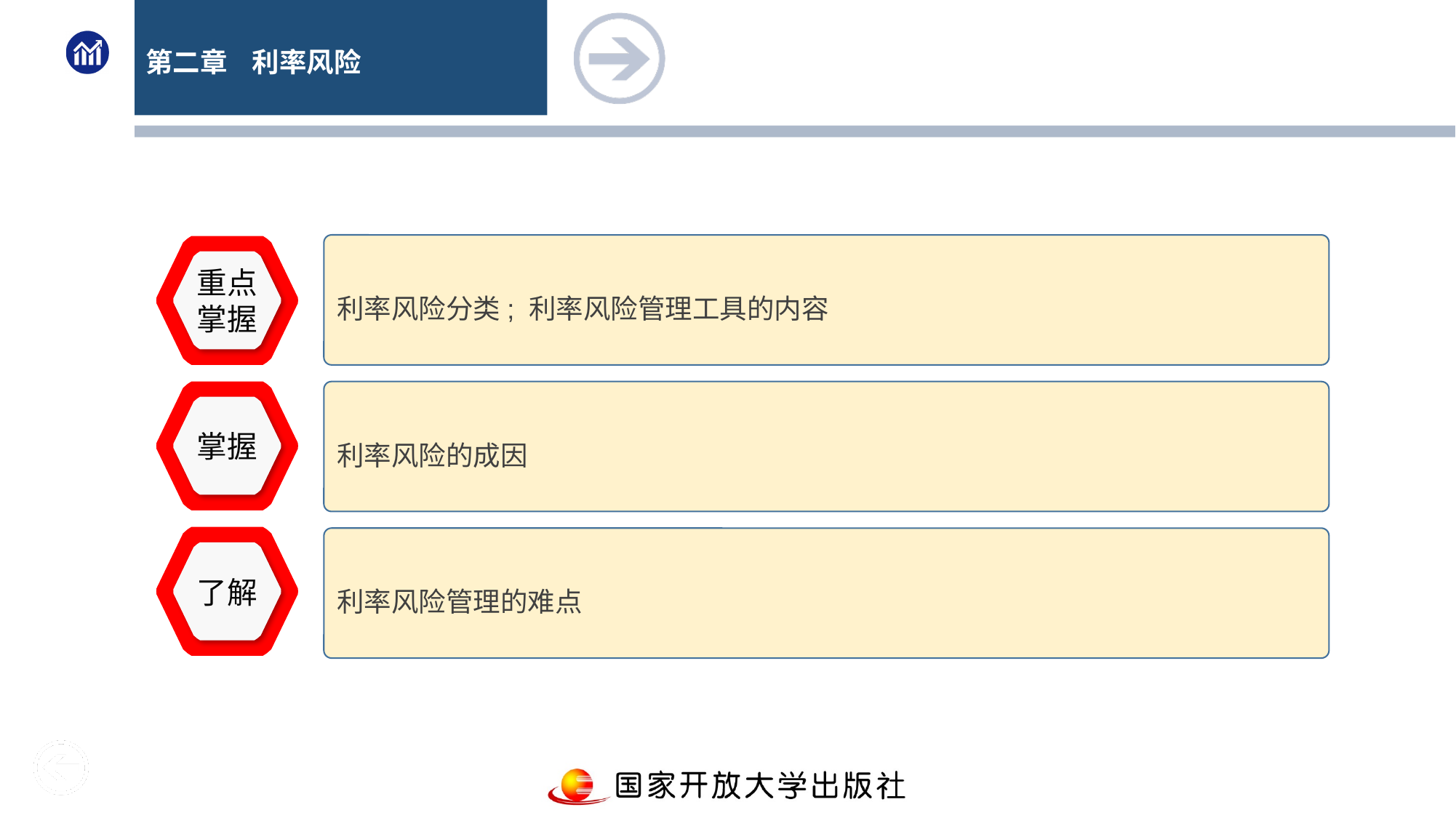

第二章    利率风险
利率风险分类; 利率风险管理工具的内容

重点掌握

掌握
利率风险的成因

了解
利率风险管理的难点